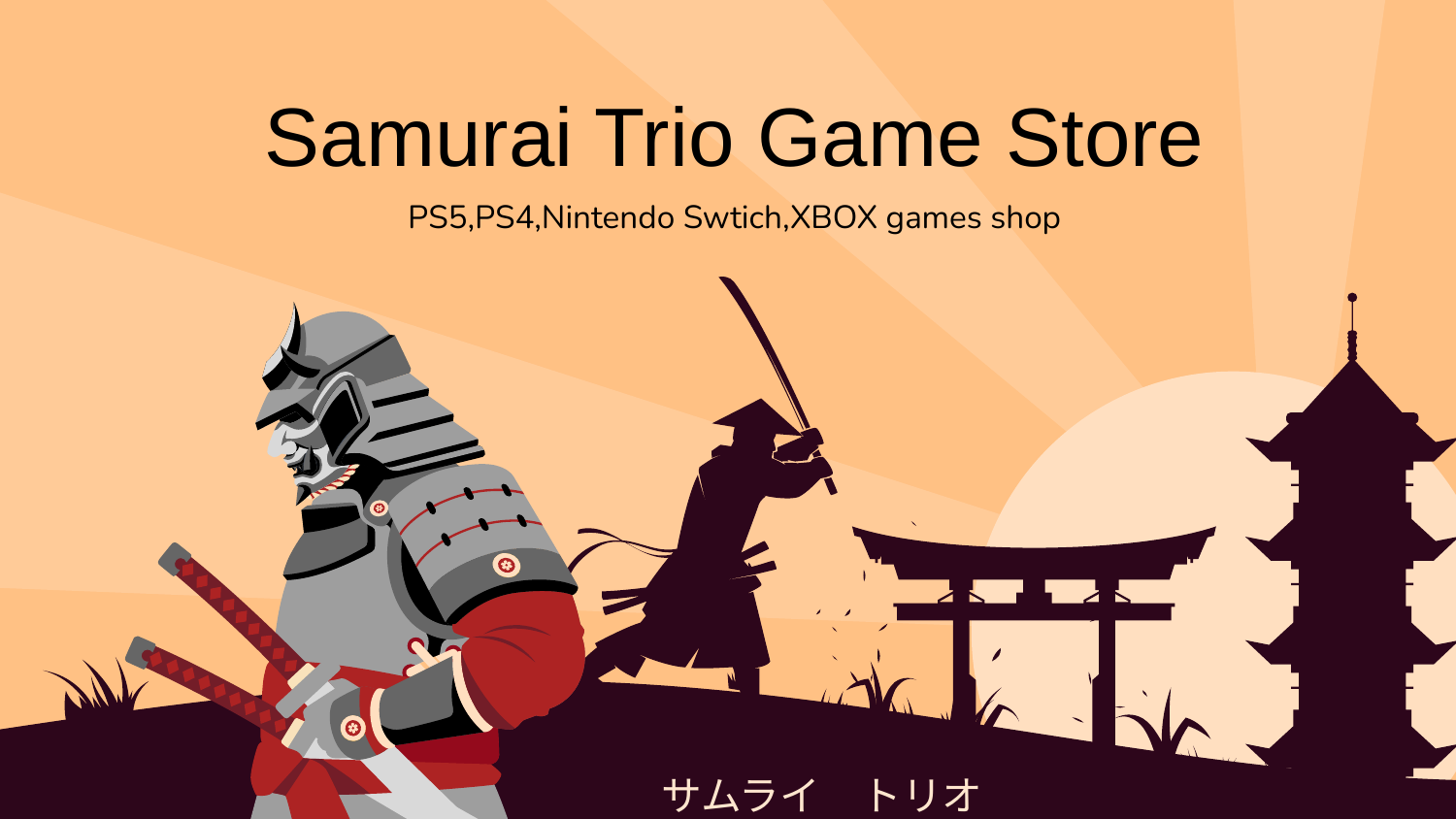

# Samurai Trio Game Store
PS5,PS4,Nintendo Swtich,XBOX games shop

サムライ　トリオ